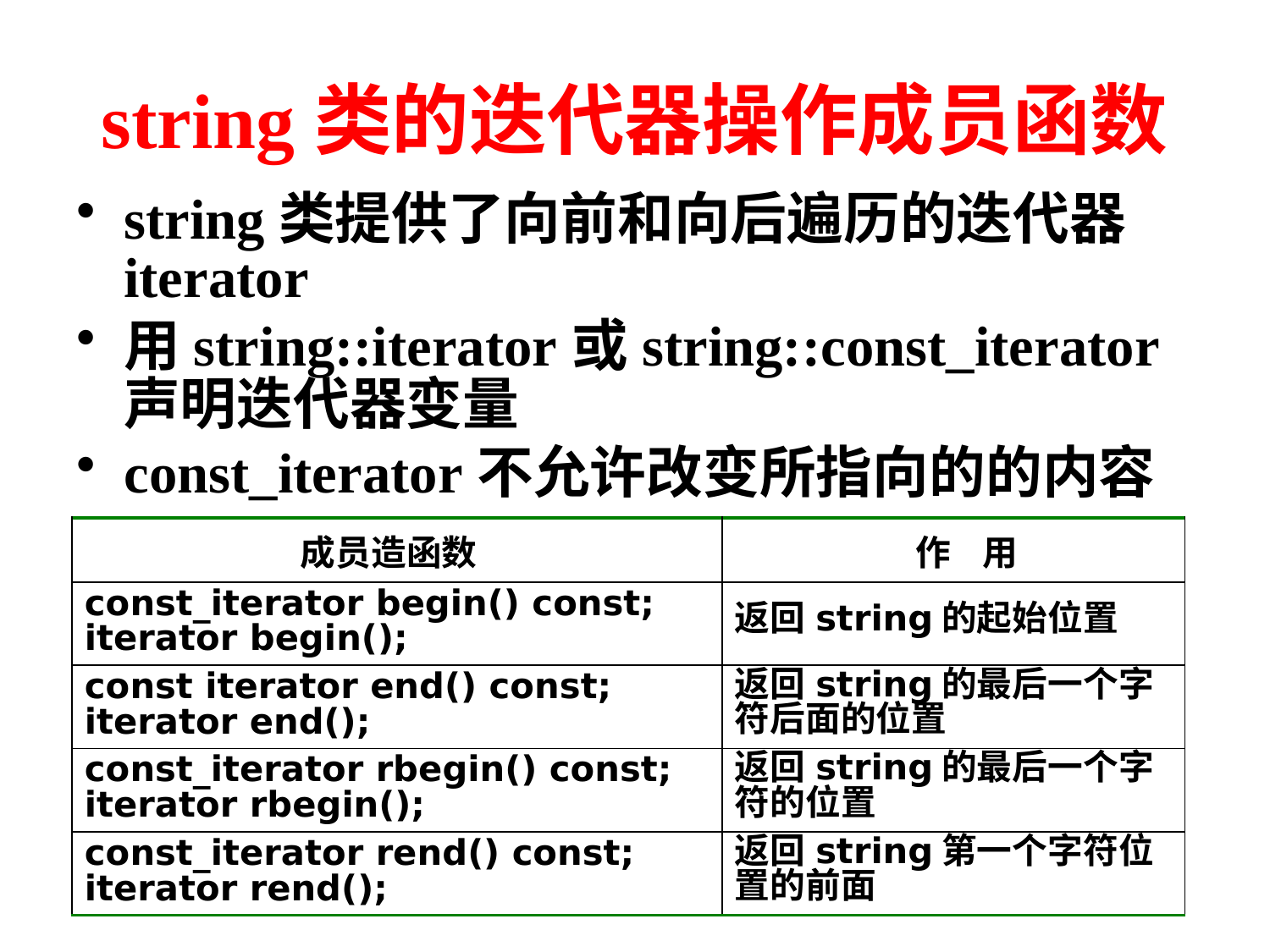

# string类的迭代器操作成员函数
string类提供了向前和向后遍历的迭代器iterator
用string::iterator或string::const_iterator声明迭代器变量
const_iterator不允许改变所指向的的内容
| 成员造函数 | 作 用 |
| --- | --- |
| const\_iterator begin() const; iterator begin(); | 返回string的起始位置 |
| const iterator end() const; iterator end(); | 返回string的最后一个字符后面的位置 |
| const\_iterator rbegin() const; iterator rbegin(); | 返回string的最后一个字符的位置 |
| const\_iterator rend() const; iterator rend(); | 返回string第一个字符位置的前面 |